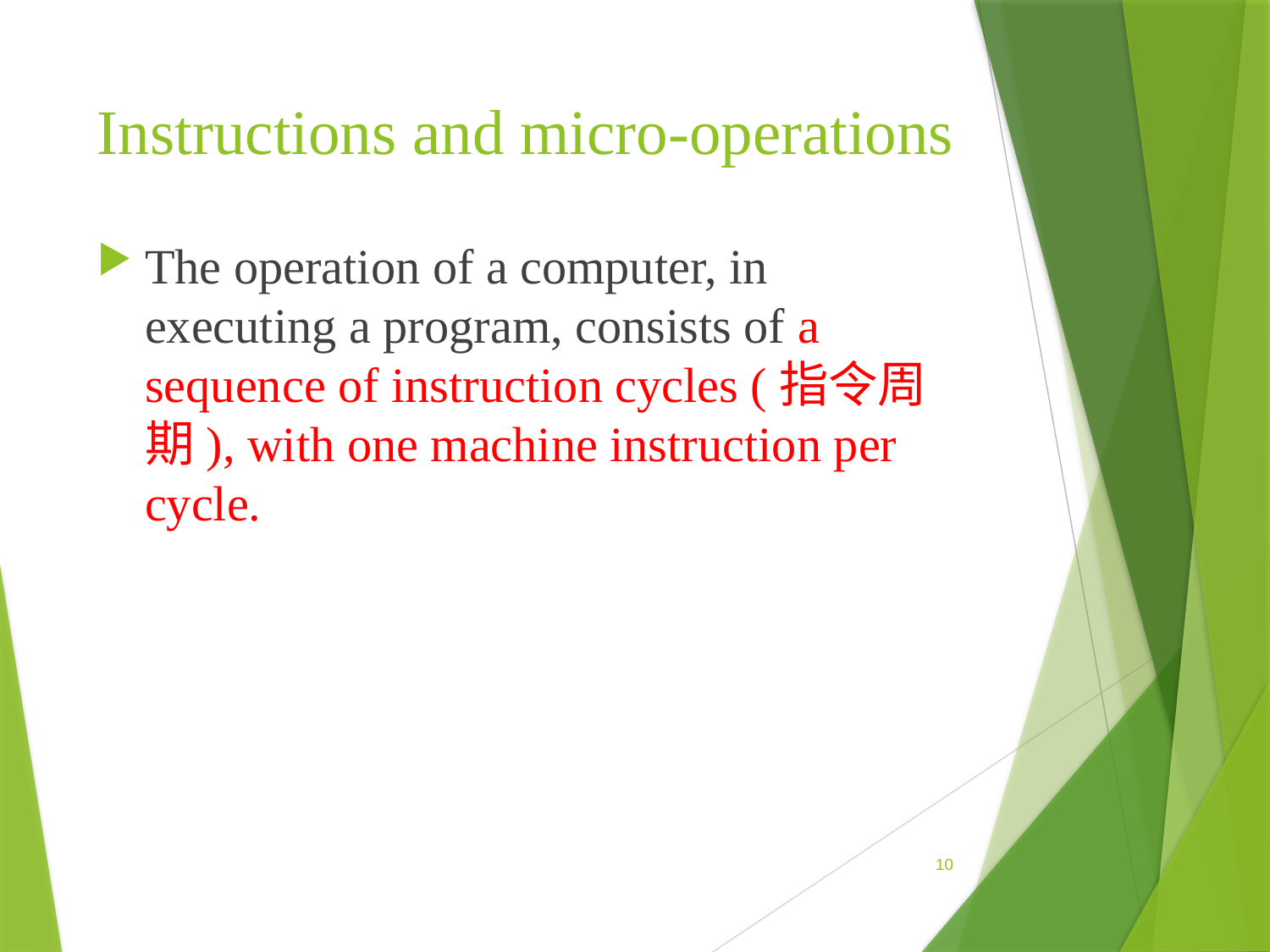

# Instructions and micro-operations
The operation of a computer, in executing a program, consists of a sequence of instruction cycles (指令周期), with one machine instruction per cycle.
10